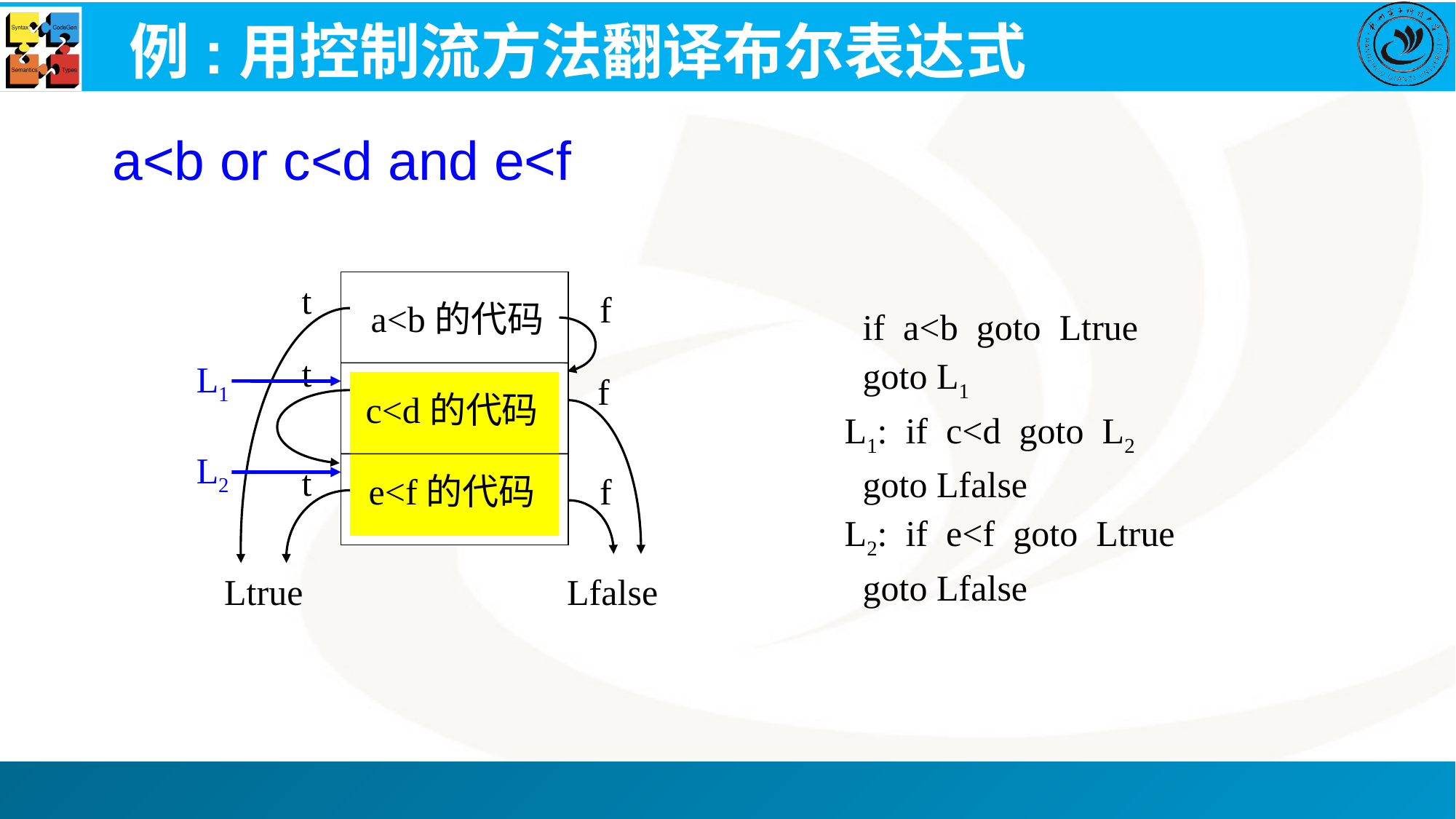

# 例:用控制流方法翻译布尔表达式
a<b or c<d and e<f
t

f

a<b的代码
        if  a<b  goto  Ltrue
  goto L1
L1:  if  c<d  goto  L2
  goto Lfalse
L2:  if  e<f  goto  Ltrue
  goto Lfalse
t

L1

f

c<d的代码
L2

t

e<f的代码
f

Ltrue                             Lfalse
77